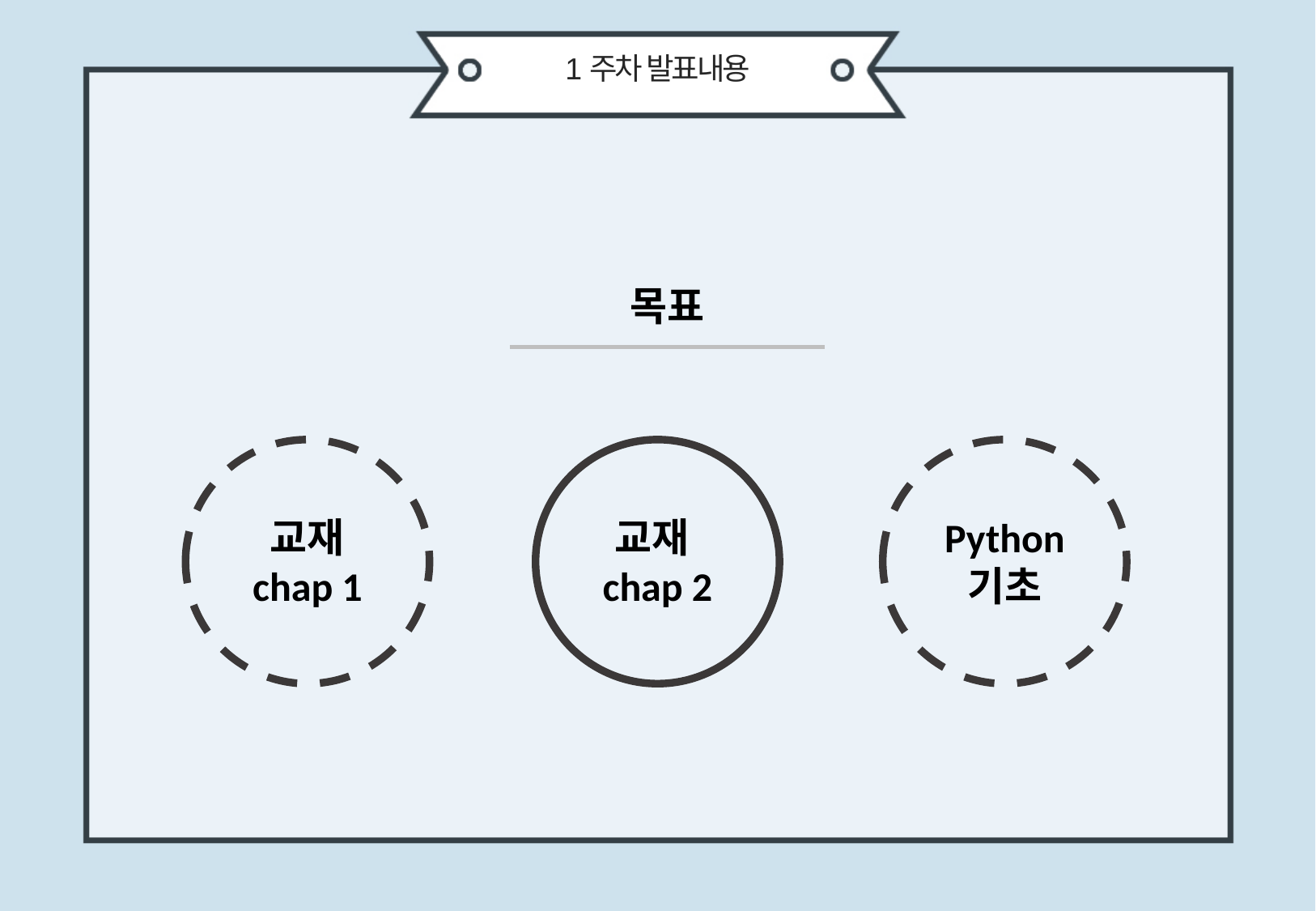

1주차 발표내용
목표

교재
chap 1
교재
chap 2
Python
기초